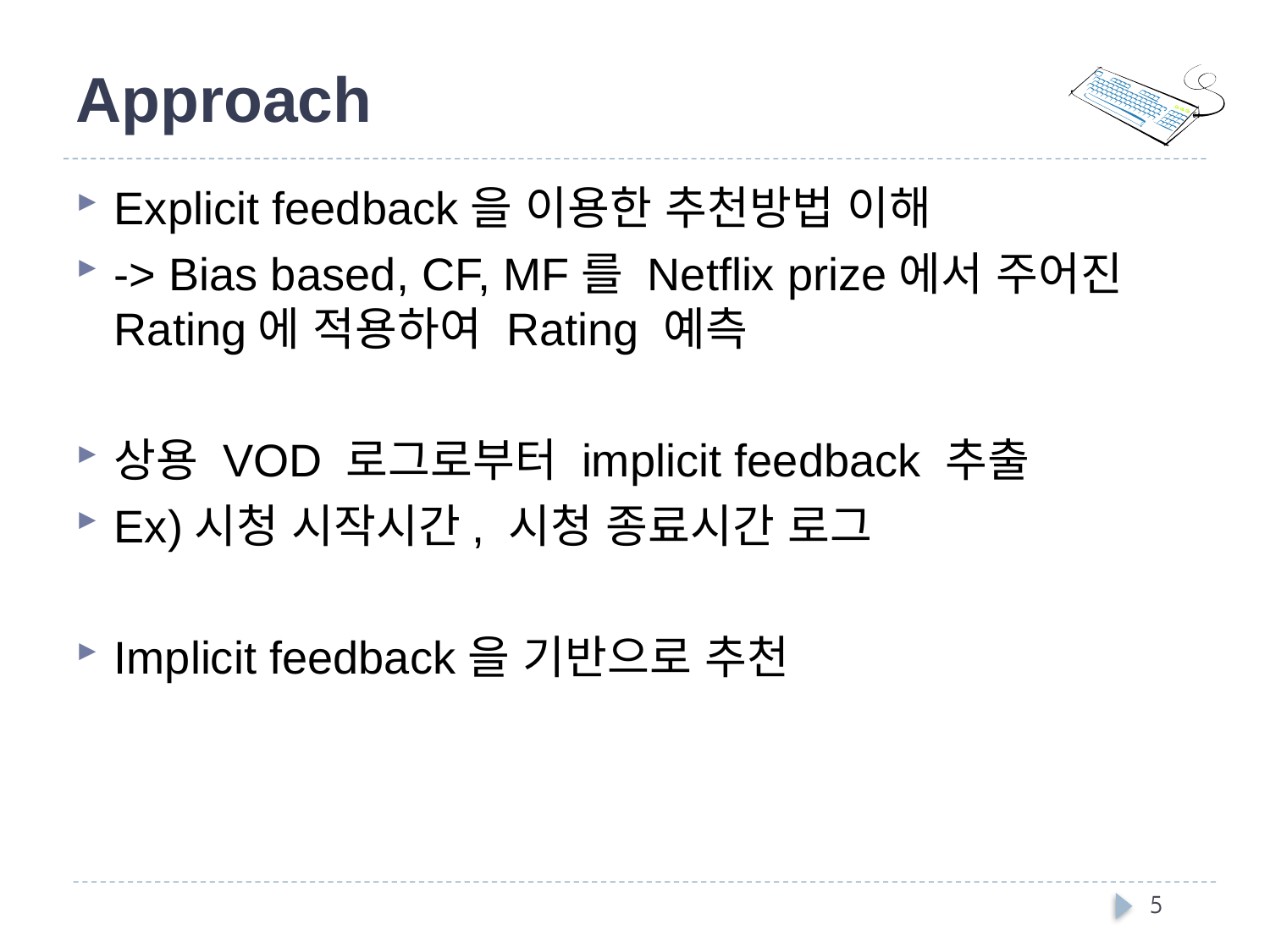

# Approach
Explicit feedback을 이용한 추천방법 이해
-> Bias based, CF, MF를 Netflix prize에서 주어진 Rating에 적용하여 Rating 예측

상용 VOD 로그로부터 implicit feedback 추출
Ex)시청 시작시간, 시청 종료시간 로그

Implicit feedback을 기반으로 추천
5